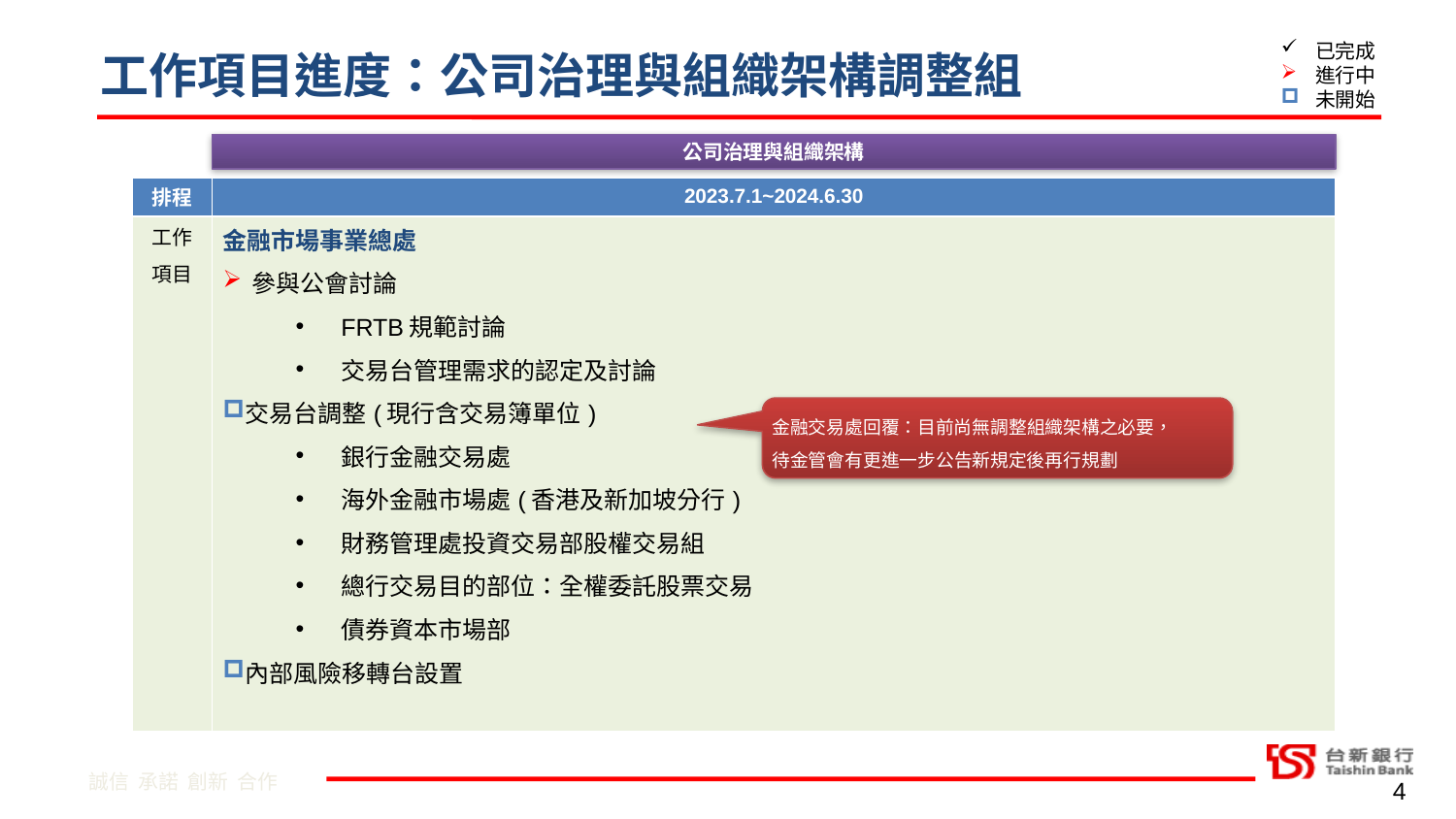

已完成
進行中
未開始
工作項目進度：公司治理與組織架構調整組
|  |  |
| --- | --- |
| 排程 | 2023.7.1~2024.6.30 |
| 工作 項目 | 金融市場事業總處 參與公會討論 FRTB規範討論 交易台管理需求的認定及討論 交易台調整(現行含交易簿單位) 銀行金融交易處 海外金融市場處(香港及新加坡分行) 財務管理處投資交易部股權交易組 總行交易目的部位：全權委託股票交易 債券資本市場部 內部風險移轉台設置 |
公司治理與組織架構
金融交易處回覆：目前尚無調整組織架構之必要，
待金管會有更進一步公告新規定後再行規劃
4